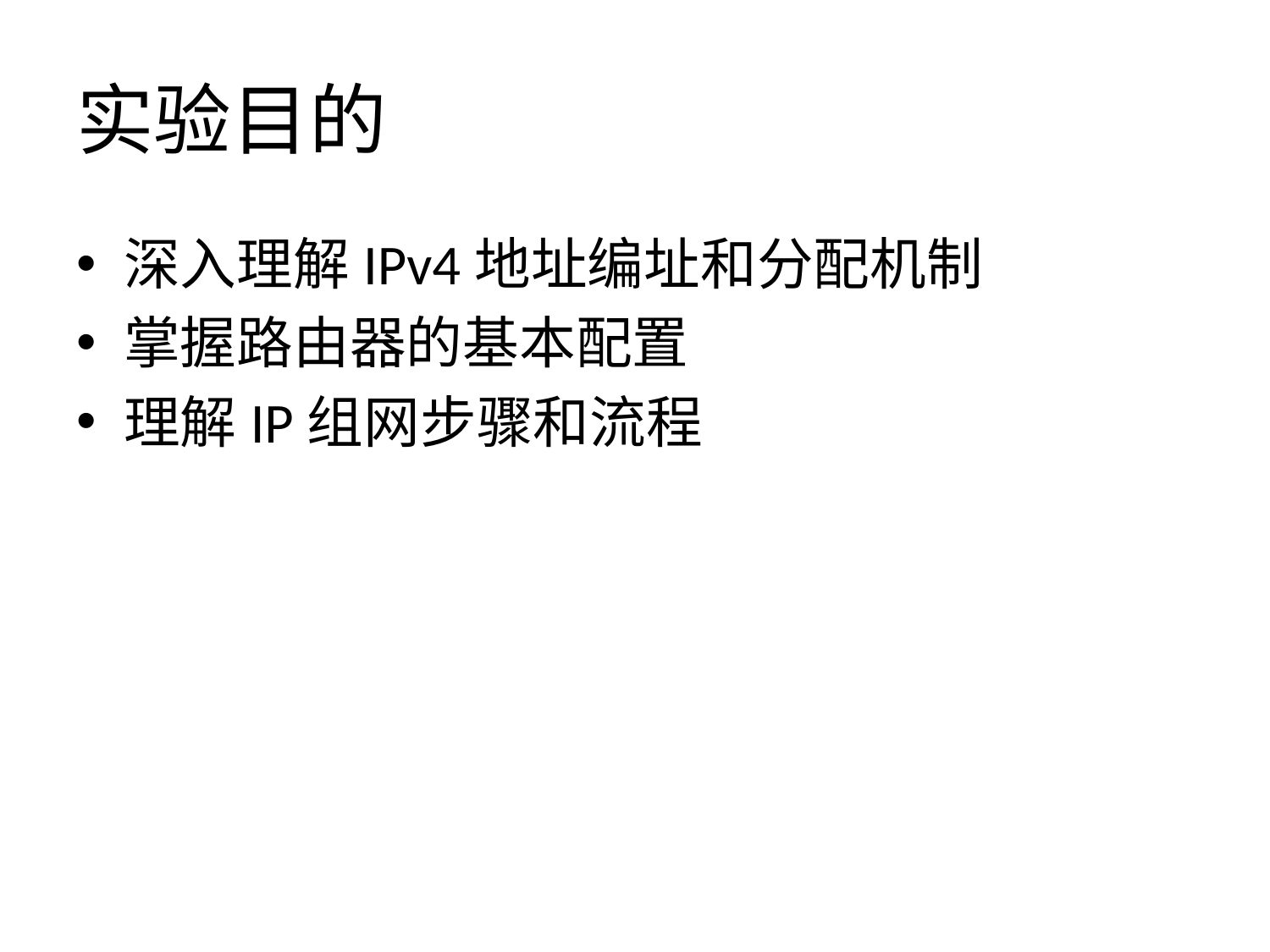

# 实验目的
深入理解IPv4地址编址和分配机制
掌握路由器的基本配置
理解IP组网步骤和流程